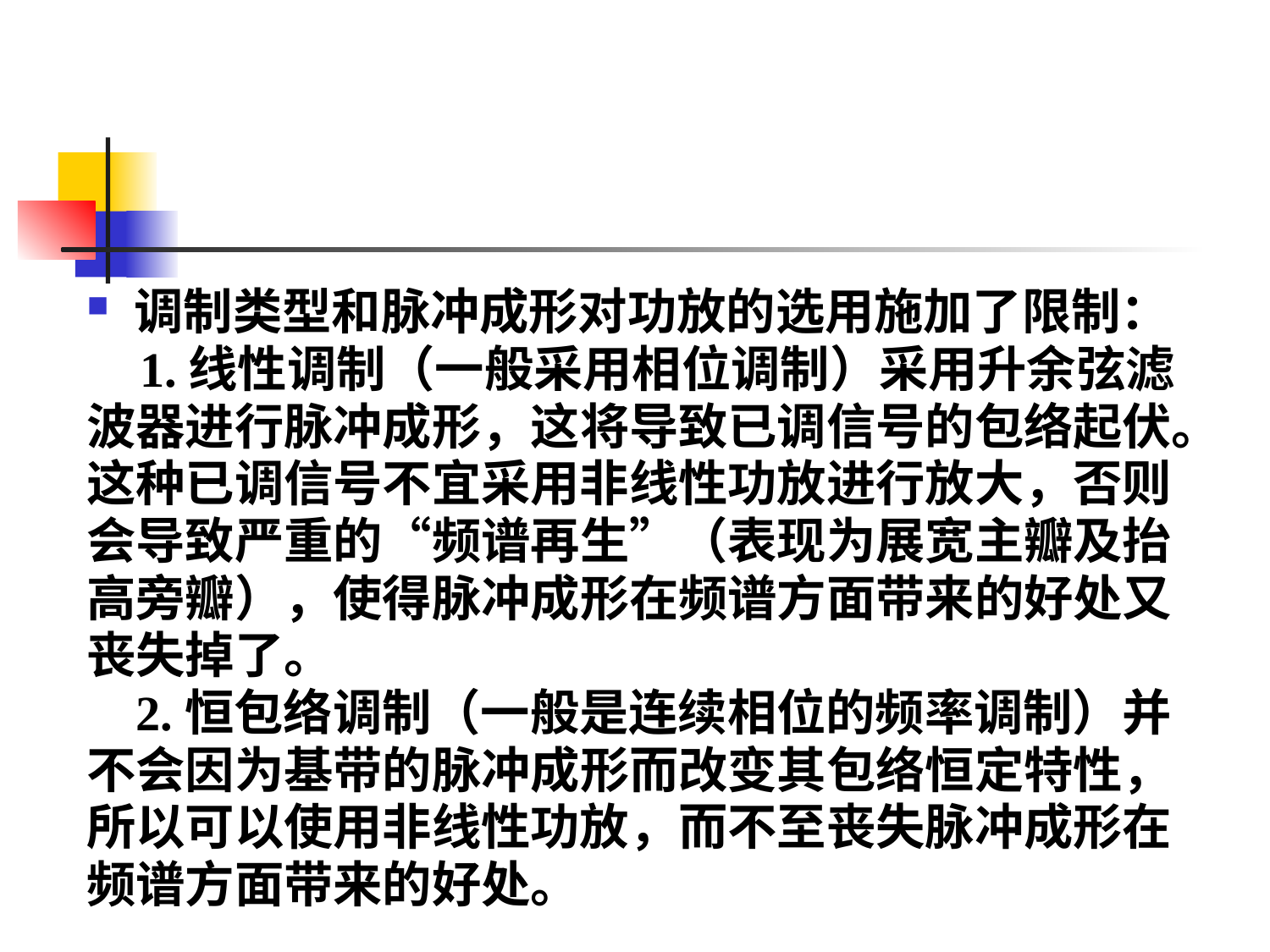

#
调制类型和脉冲成形对功放的选用施加了限制：
     1.线性调制（一般采用相位调制）采用升余弦滤
波器进行脉冲成形，这将导致已调信号的包络起伏。
这种已调信号不宜采用非线性功放进行放大，否则
会导致严重的“频谱再生”（表现为展宽主瓣及抬
高旁瓣），使得脉冲成形在频谱方面带来的好处又
丧失掉了。
    2.恒包络调制（一般是连续相位的频率调制）并
不会因为基带的脉冲成形而改变其包络恒定特性，
所以可以使用非线性功放，而不至丧失脉冲成形在
频谱方面带来的好处。